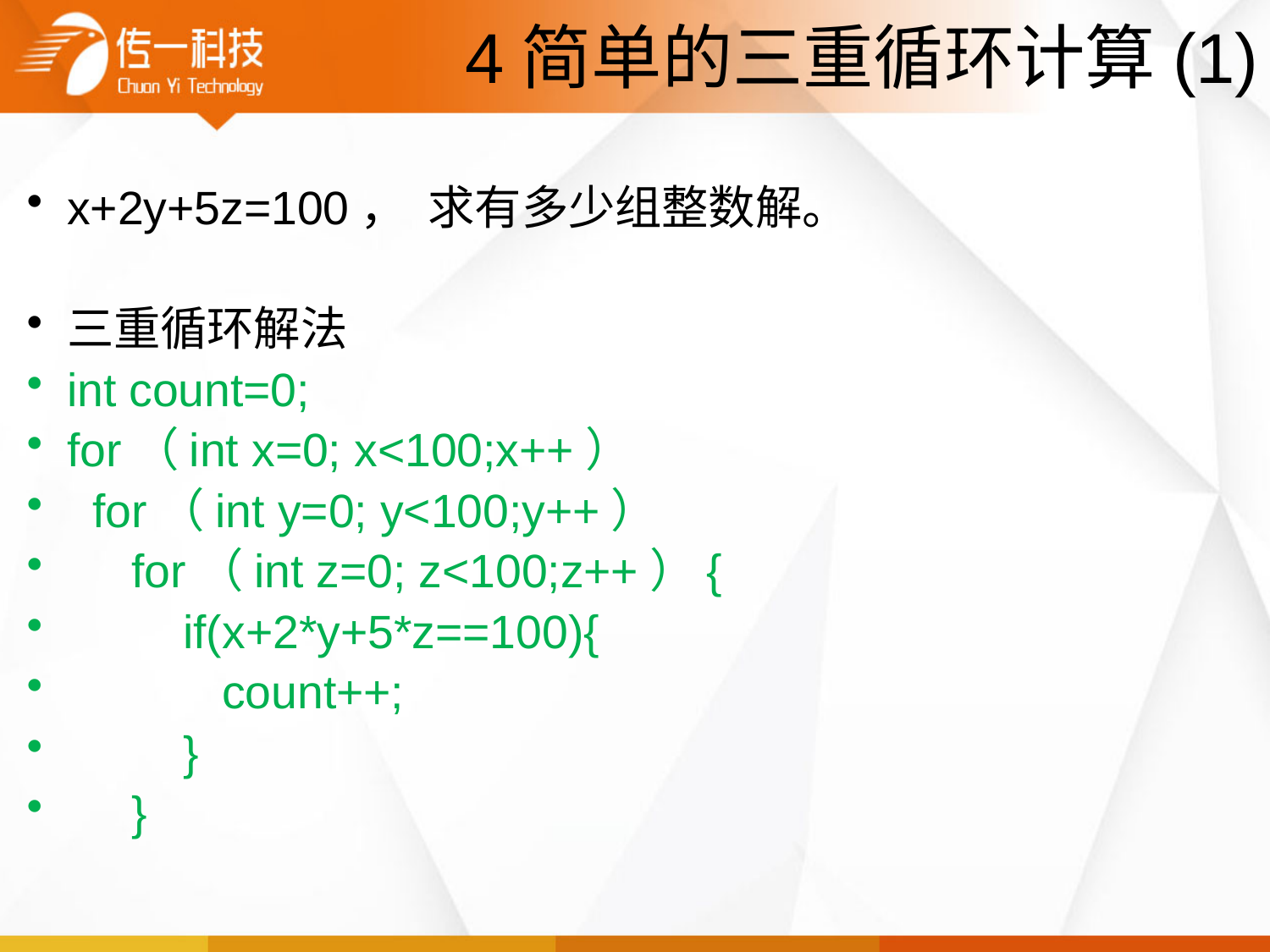

4简单的三重循环计算(1)
x+2y+5z=100，  求有多少组整数解。

三重循环解法
int count=0;
for（int x=0; x<100;x++）
  for（int y=0; y<100;y++）
     for（int z=0; z<100;z++）{
         if(x+2*y+5*z==100){
            count++;
         }
     }